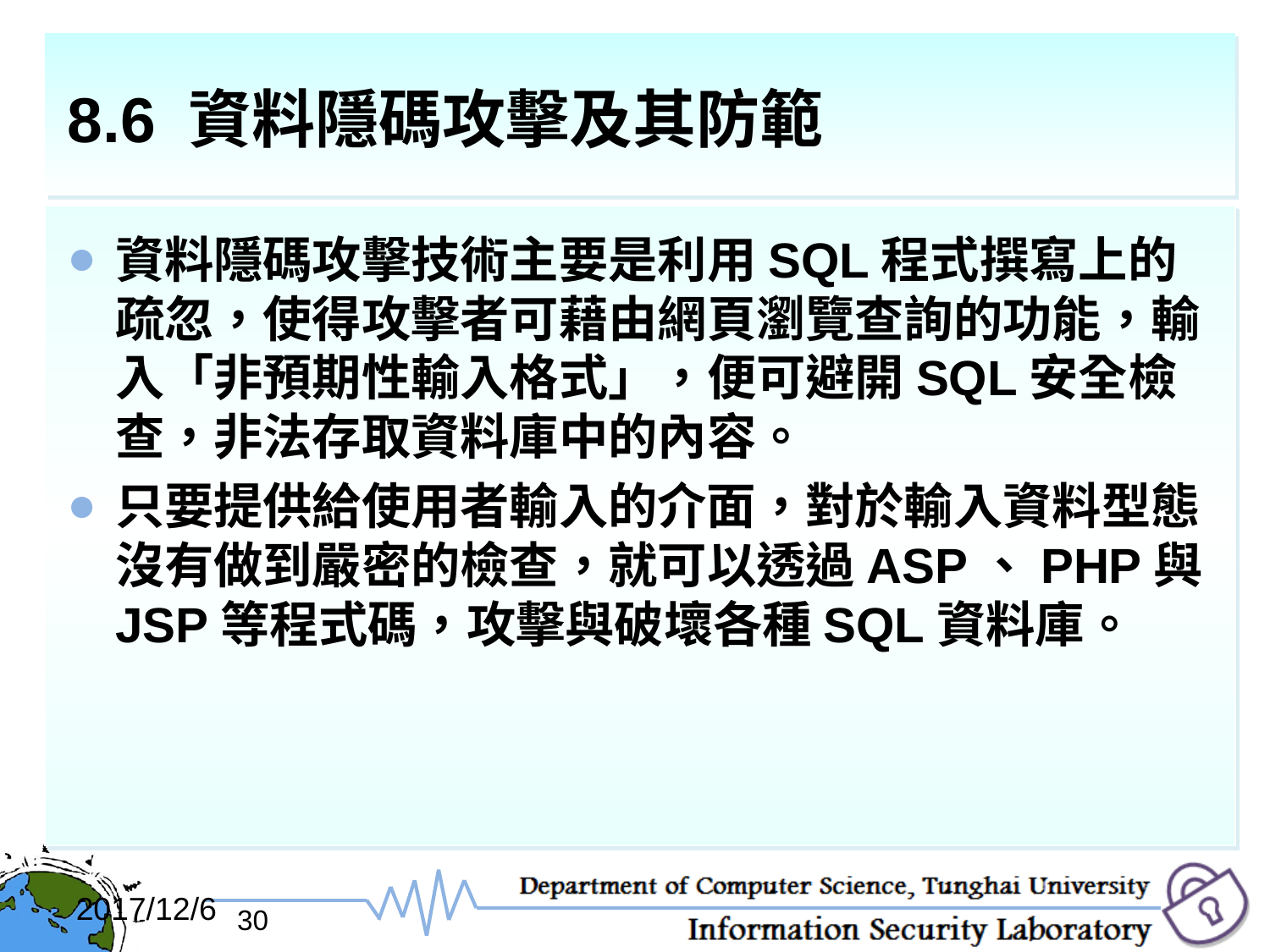

# 8.6 資料隱碼攻擊及其防範
資料隱碼攻擊技術主要是利用SQL程式撰寫上的疏忽，使得攻擊者可藉由網頁瀏覽查詢的功能，輸入「非預期性輸入格式」，便可避開SQL安全檢查，非法存取資料庫中的內容。
只要提供給使用者輸入的介面，對於輸入資料型態沒有做到嚴密的檢查，就可以透過ASP、PHP與JSP等程式碼，攻擊與破壞各種SQL資料庫。
2017/12/6
30